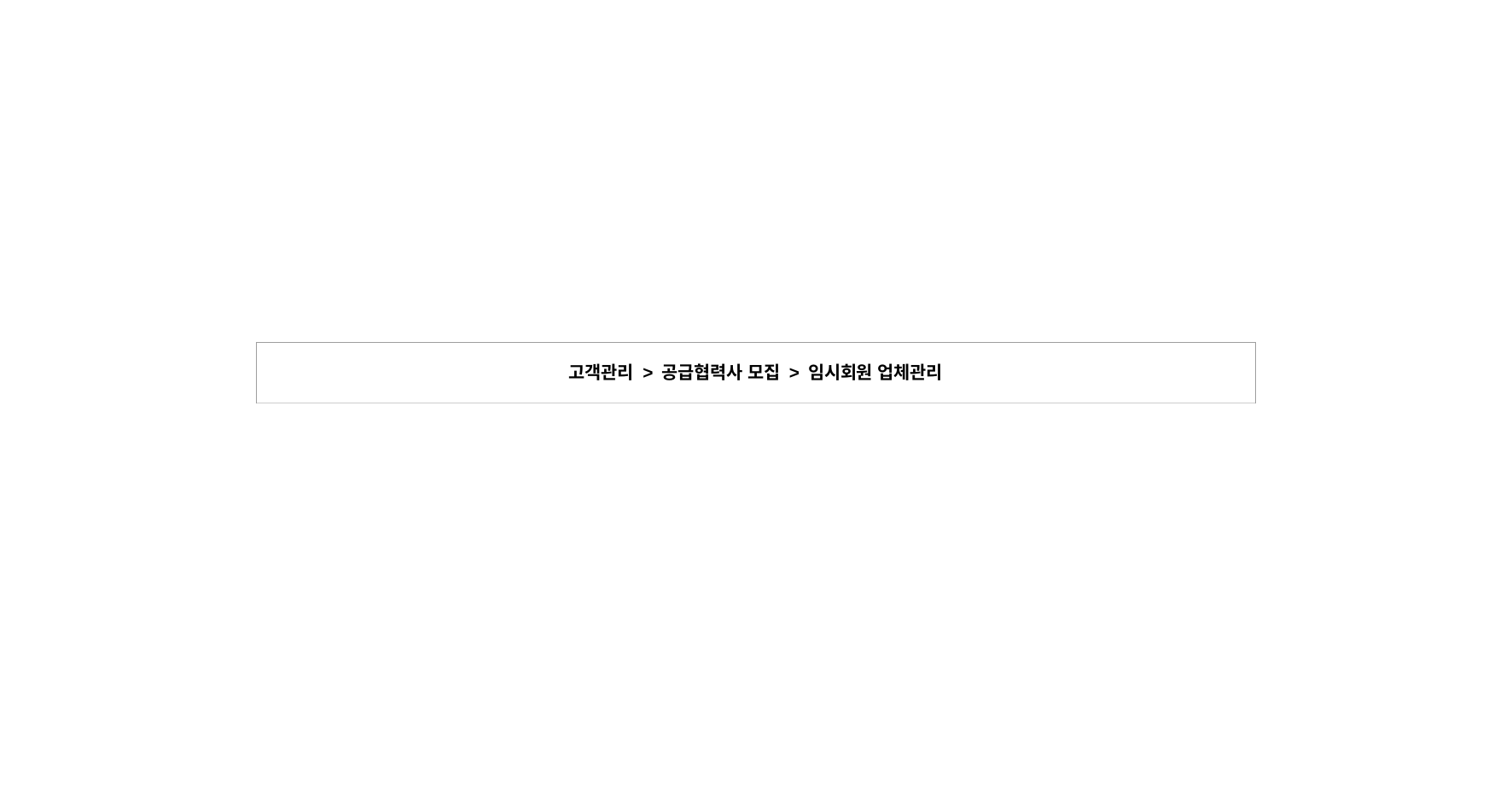

| 고객관리 > 공급협력사 모집 > 임시회원 업체관리 |
| --- |